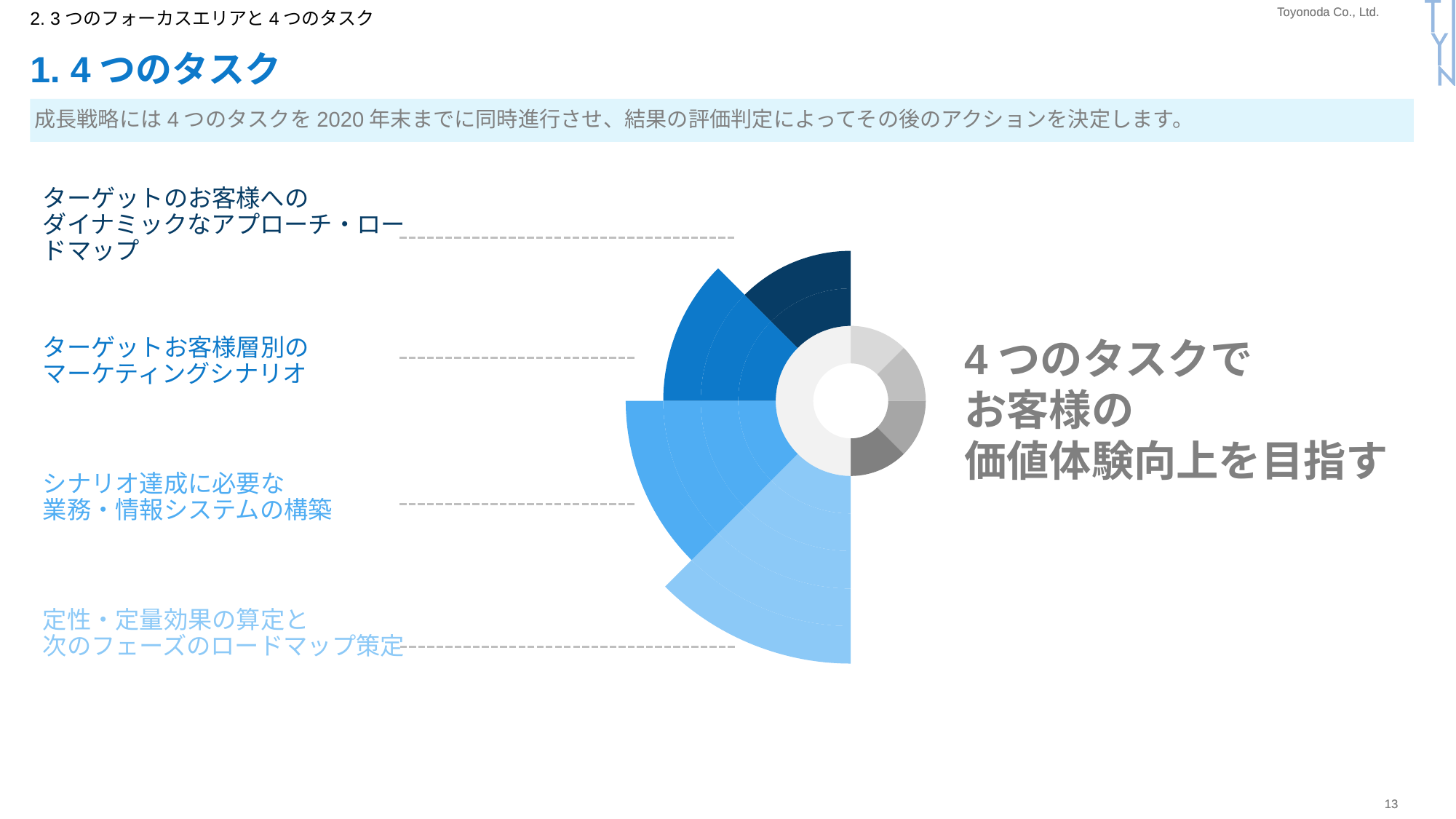

P359
2. 3つのフォーカスエリアと4つのタスク
# 1. 4つのタスク
成長戦略には4つのタスクを2020年末までに同時進行させ、結果の評価判定によってその後のアクションを決定します。

### Chart

| Category | Sales | Column1 | Column2 | Column3 | Column32 | Column33 |
|---|---|---|---|---|---|---|
| 1st Qtr | 12.5 | 12.5 | 12.5 | 12.5 | 12.5 | 12.5 |
| 2nd Qtr | 12.5 | 12.5 | 12.5 | 12.5 | 12.5 | 12.5 |
| 3rd Qtr | 12.5 | 12.5 | 12.5 | 12.5 | 12.5 | 12.5 |
| 4th Qtr | 12.5 | 12.5 | 12.5 | 12.5 | 12.5 | 12.5 |
ターゲットのお客様への
ダイナミックなアプローチ・ロードマップ
4つのタスクで
お客様の
価値体験向上を目指す
ターゲットお客様層別の
マーケティングシナリオ
シナリオ達成に必要な
業務・情報システムの構築
定性・定量効果の算定と
次のフェーズのロードマップ策定